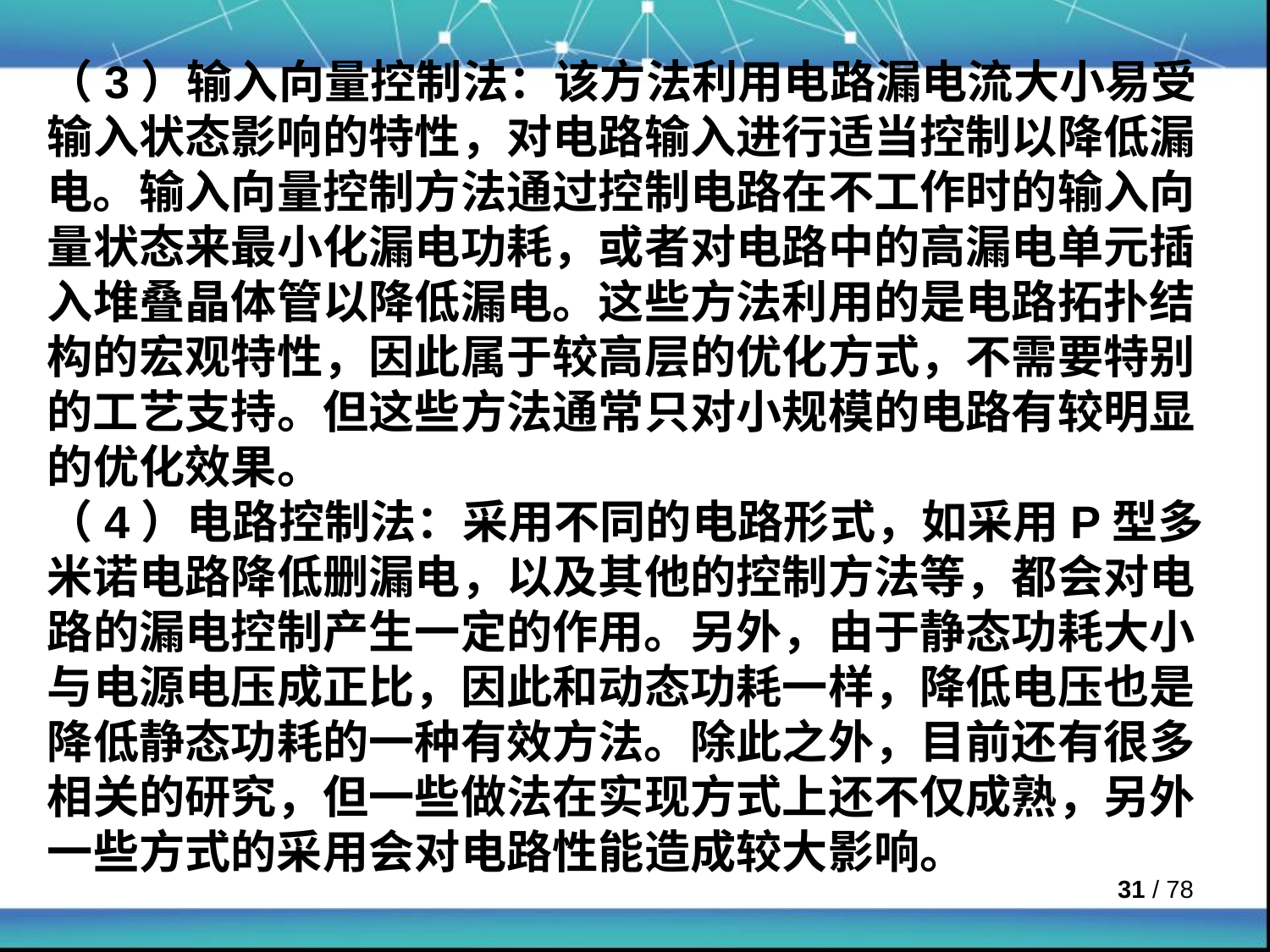

（3）输入向量控制法：该方法利用电路漏电流大小易受输入状态影响的特性，对电路输入进行适当控制以降低漏电。输入向量控制方法通过控制电路在不工作时的输入向量状态来最小化漏电功耗，或者对电路中的高漏电单元插入堆叠晶体管以降低漏电。这些方法利用的是电路拓扑结构的宏观特性，因此属于较高层的优化方式，不需要特别的工艺支持。但这些方法通常只对小规模的电路有较明显的优化效果。
（4）电路控制法：采用不同的电路形式，如采用P型多米诺电路降低删漏电，以及其他的控制方法等，都会对电路的漏电控制产生一定的作用。另外，由于静态功耗大小与电源电压成正比，因此和动态功耗一样，降低电压也是降低静态功耗的一种有效方法。除此之外，目前还有很多相关的研究，但一些做法在实现方式上还不仅成熟，另外一些方式的采用会对电路性能造成较大影响。
31 / 78